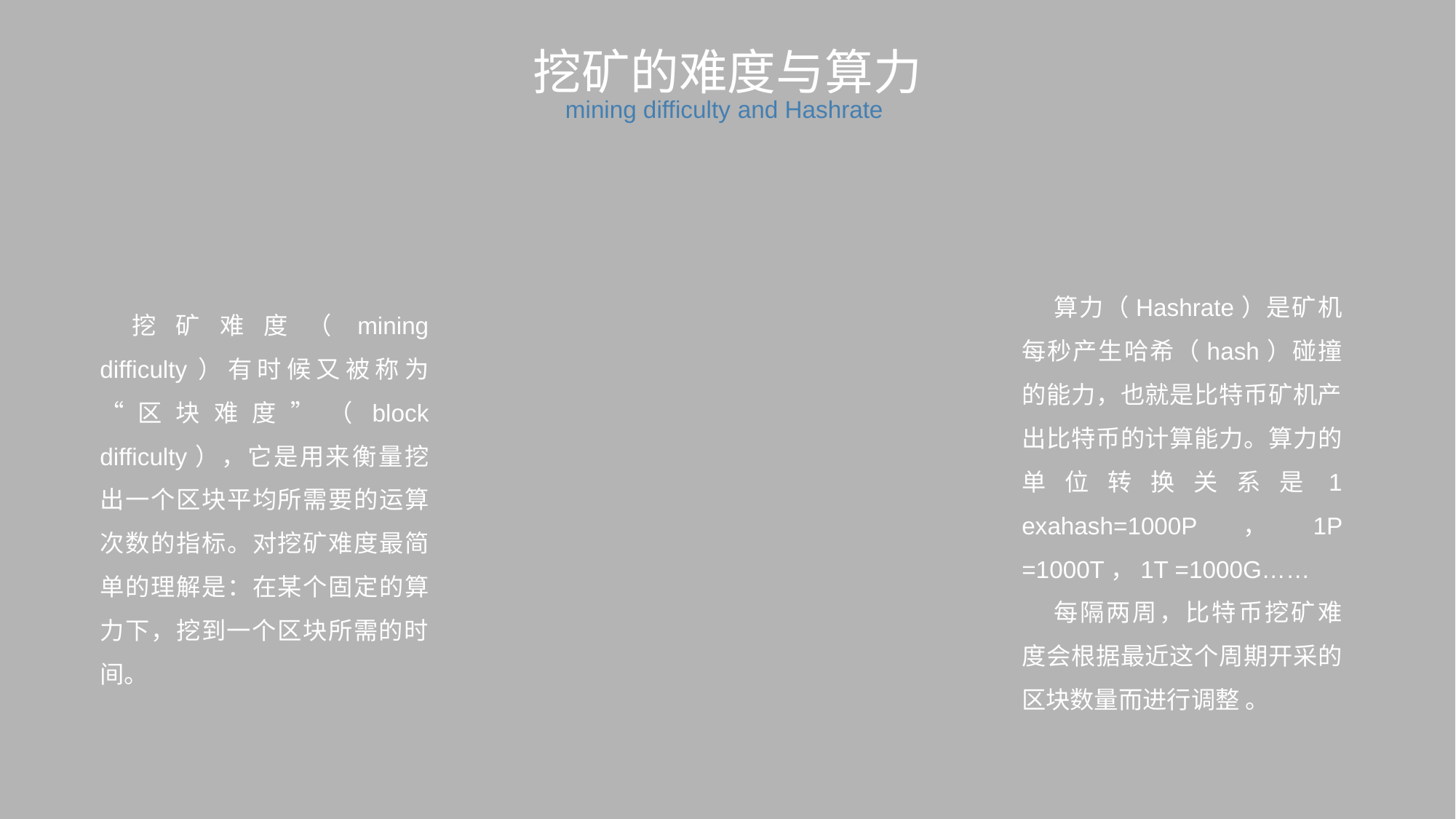

挖矿的难度与算力
mining difficulty and Hashrate
算力（Hashrate）是矿机每秒产生哈希（hash）碰撞的能力，也就是比特币矿机产出比特币的计算能力。算力的单位转换关系是1 exahash=1000P，1P =1000T，1T =1000G……
每隔两周，比特币挖矿难度会根据最近这个周期开采的区块数量而进行调整 。
挖矿难度（mining difficulty）有时候又被称为“区块难度”（block difficulty），它是用来衡量挖出一个区块平均所需要的运算次数的指标。对挖矿难度最简单的理解是：在某个固定的算力下，挖到一个区块所需的时间。